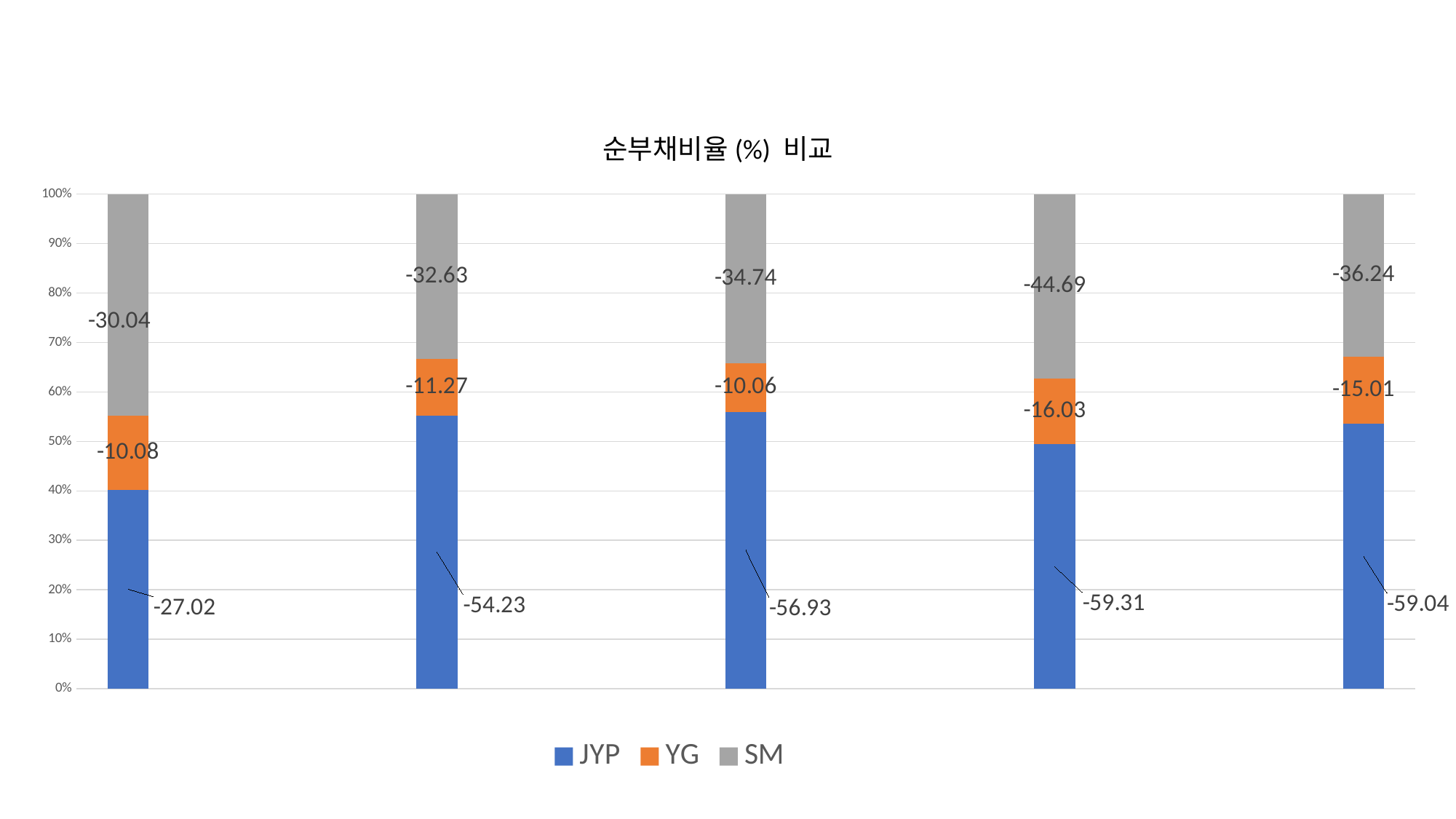

### Chart

| Category | JYP | YG | SM |
|---|---|---|---|
| 43525 | -27.02 | -10.08 | -30.04 |
| 43617 | -54.23 | -11.27 | -32.63 |
| 43709 | -56.93 | -10.06 | -34.74 |
| 43800 | -59.31 | -16.03 | -44.69 |
| 43891 | -59.04 | -15.01 | -36.24 |
순부채비율(%) 비교